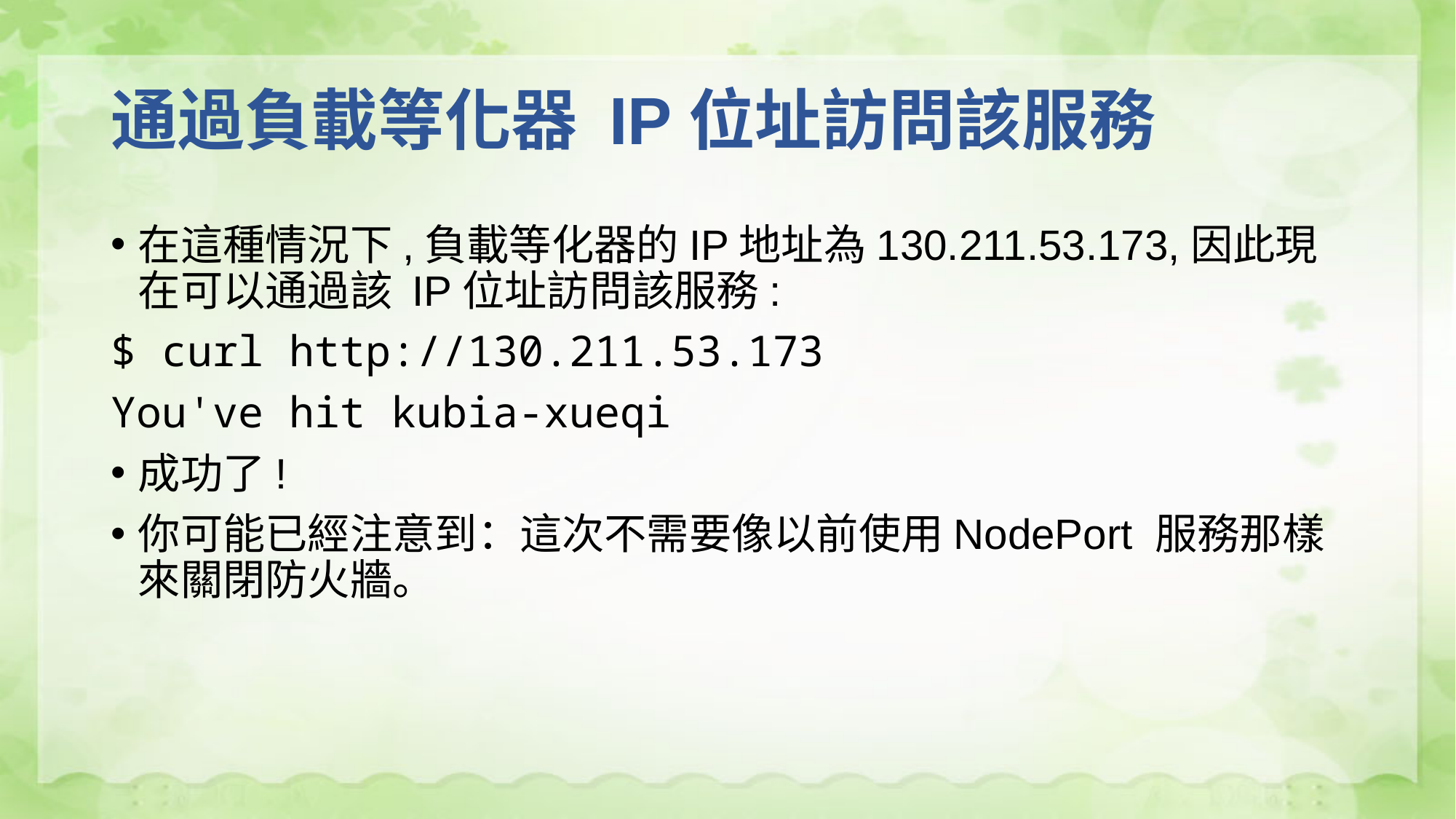

# 通過負載等化器 IP位址訪問該服務
在這種情況下,負載等化器的IP地址為130.211.53.173,因此現在可以通過該 IP位址訪問該服務:
$ curl http://130.211.53.173
You've hit kubia-xueqi
成功了!
你可能已經注意到：這次不需要像以前使用NodePort 服務那樣來關閉防火牆。